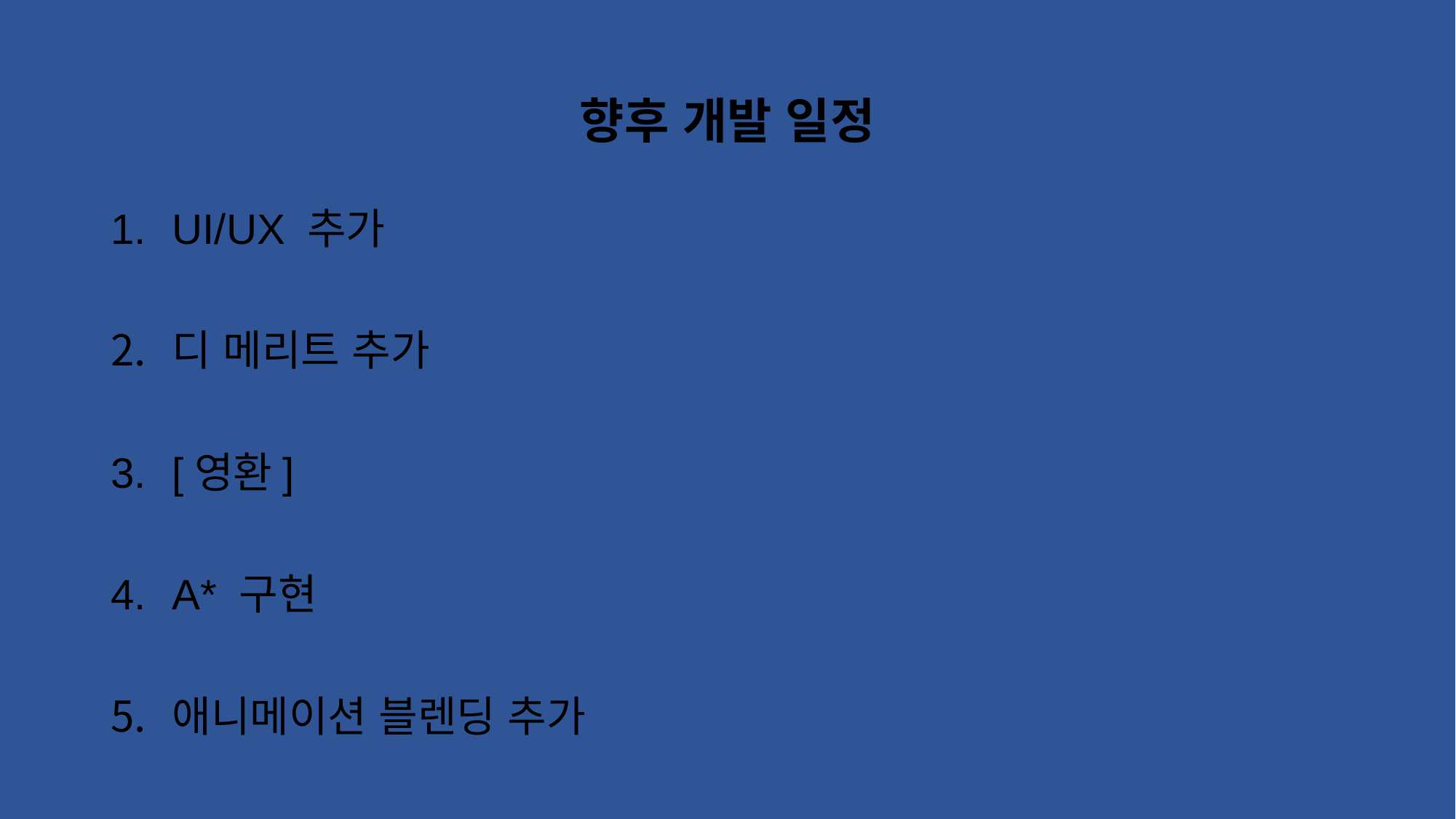

# 향후 개발 일정
UI/UX 추가

디 메리트 추가

[영환]

A* 구현

애니메이션 블렌딩 추가